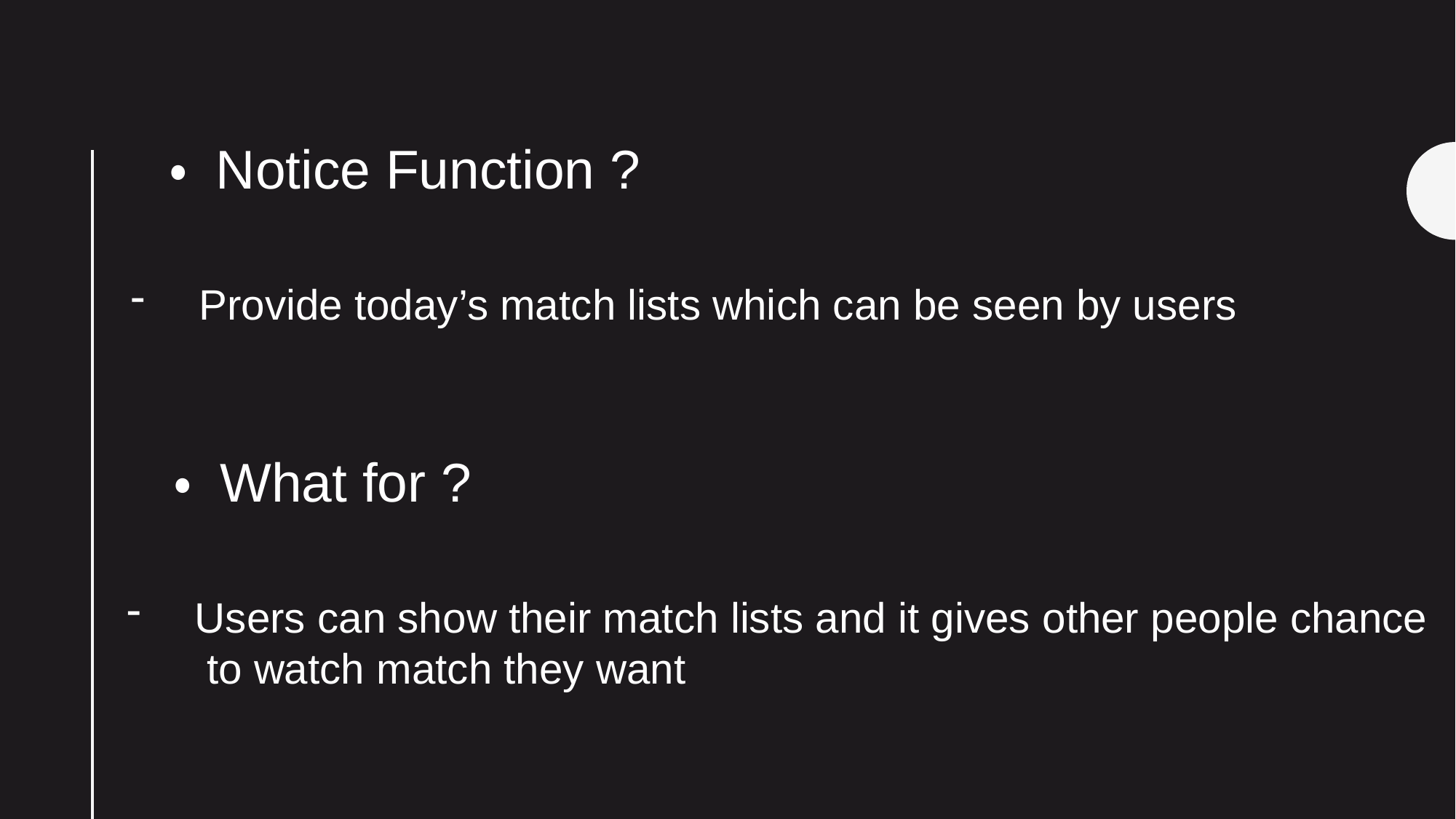

・ Notice Function ?
Provide today’s match lists which can be seen by users
・ What for ?
Users can show their match lists and it gives other people chance
 to watch match they want